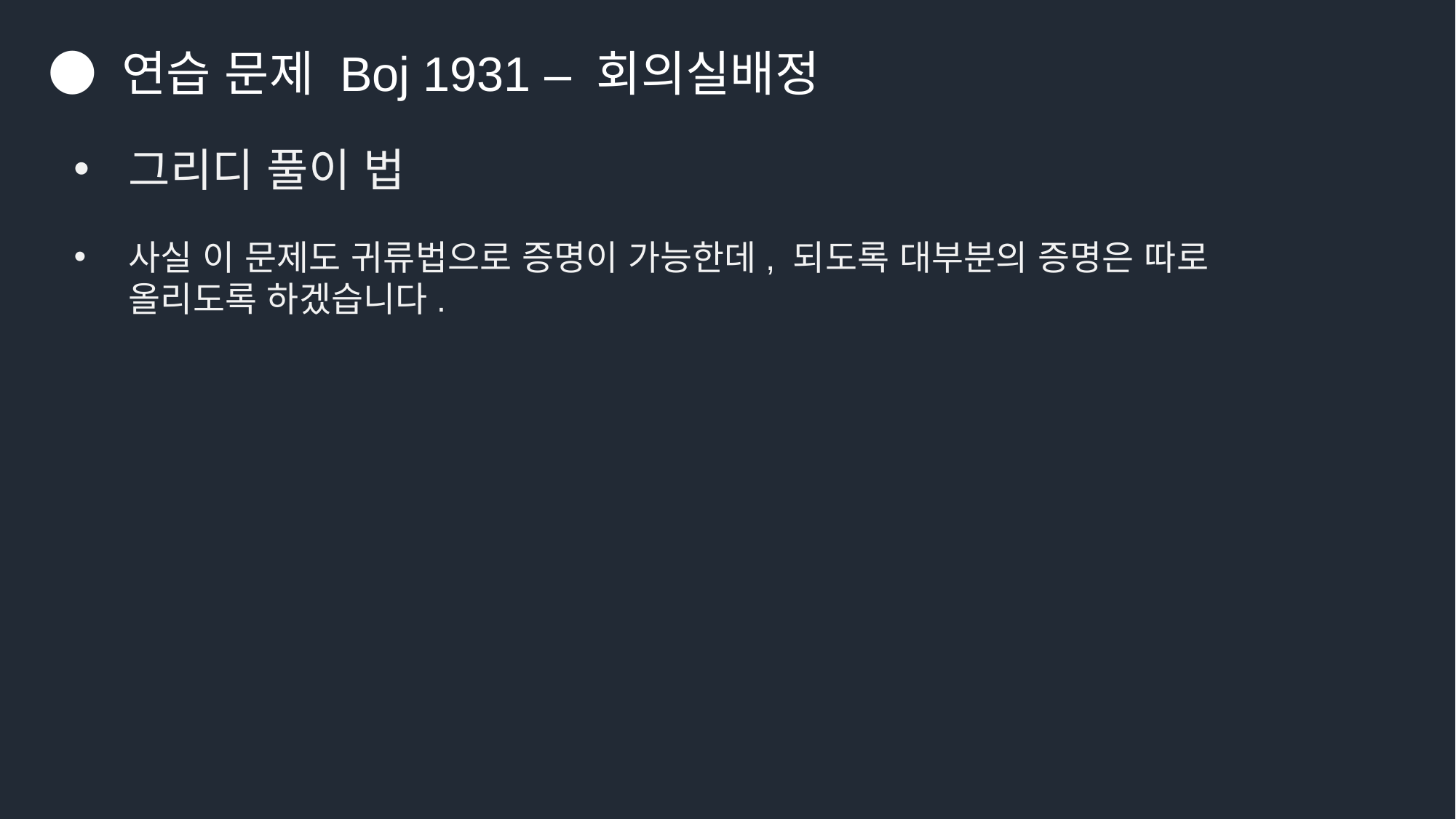

● 연습 문제 Boj 1931 – 회의실배정
그리디 풀이 법
사실 이 문제도 귀류법으로 증명이 가능한데, 되도록 대부분의 증명은 따로 올리도록 하겠습니다.